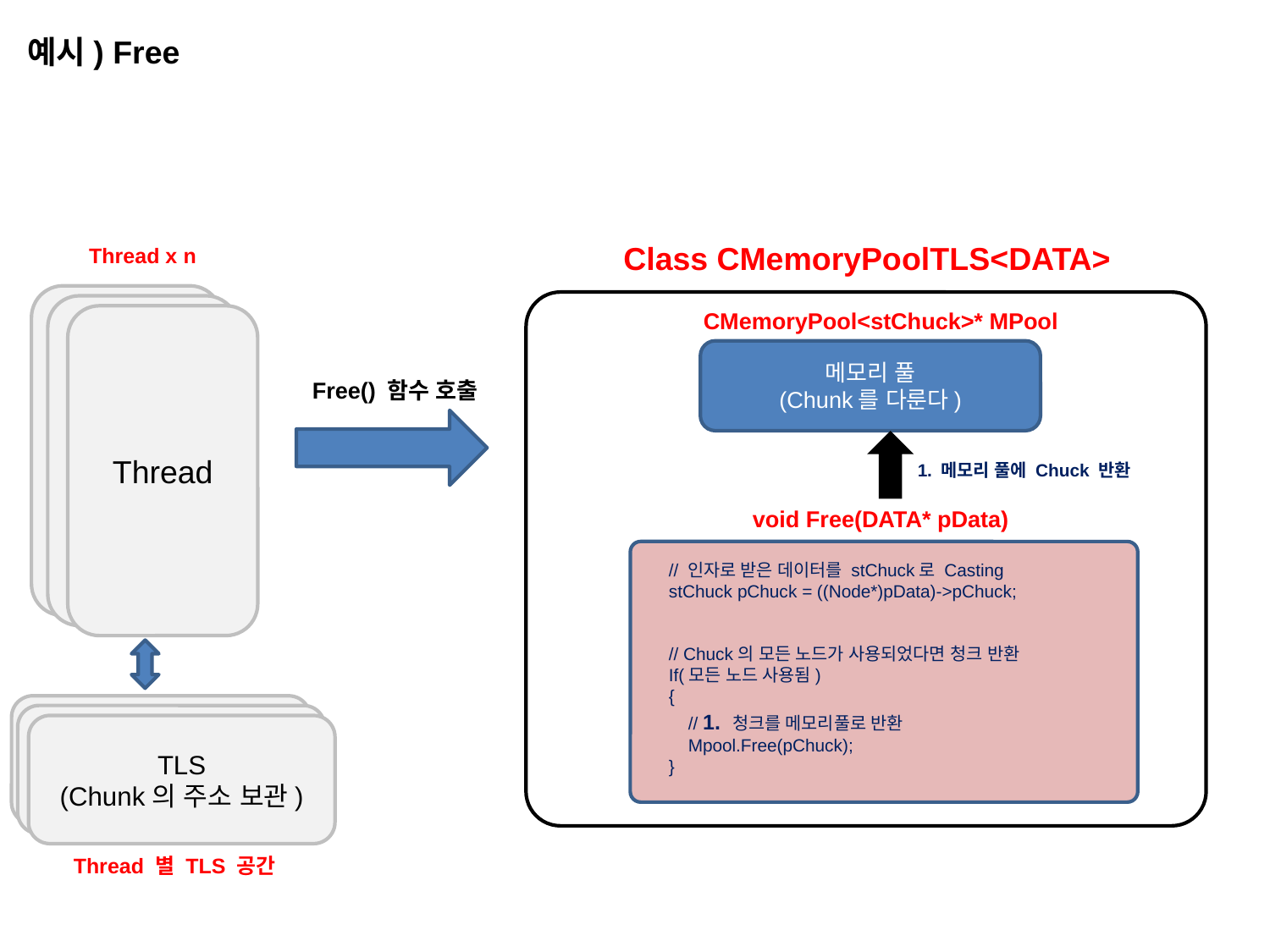

예시) Free
Class CMemoryPoolTLS<DATA>
Thread x n
Thread

Thread
CMemoryPool<stChuck>* MPool
Thread
메모리 풀
(Chunk를 다룬다)
Free() 함수 호출

1. 메모리 풀에 Chuck 반환
void Free(DATA* pData)

// 인자로 받은 데이터를 stChuck로 Casting
stChuck pChuck = ((Node*)pData)->pChuck;

// Chuck의 모든 노드가 사용되었다면 청크 반환
If(모든 노드 사용됨)
{
    // 1. 청크를 메모리풀로 반환
    Mpool.Free(pChuck);
}

동적 TLS 공간
동적 TLS 공간
TLS
(Chunk의 주소 보관)
Thread 별 TLS 공간